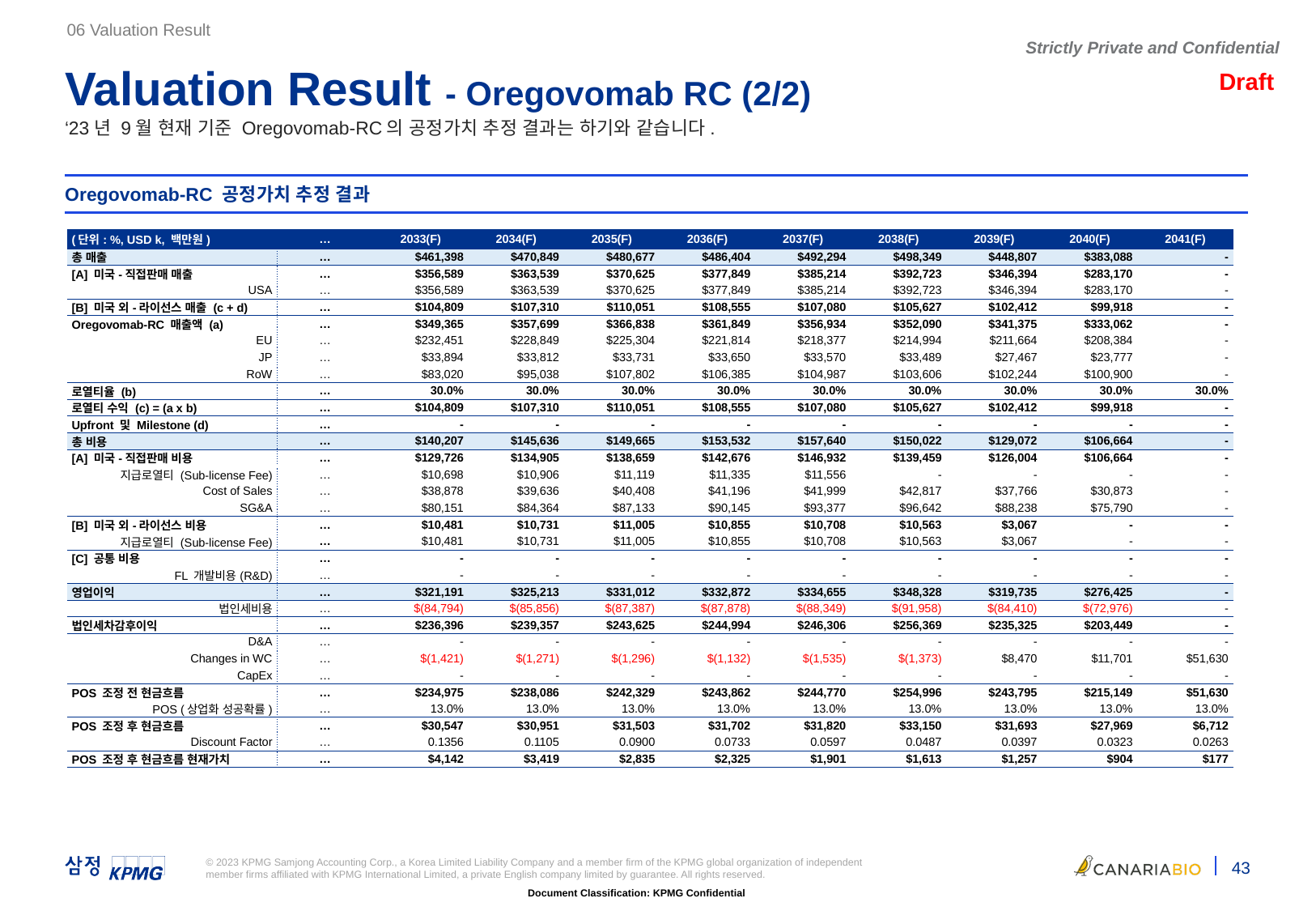

06 Valuation Result

Valuation Result - Oregovomab RC (2/2)
‘23년 9월 현재 기준 Oregovomab-RC의 공정가치 추정 결과는 하기와 같습니다.
Oregovomab-RC 공정가치 추정 결과
| (단위: %, USD k, 백만원) | … | 2033(F) | 2034(F) | 2035(F) | 2036(F) | 2037(F) | 2038(F) | 2039(F) | 2040(F) | 2041(F) |
| --- | --- | --- | --- | --- | --- | --- | --- | --- | --- | --- |
| 총 매출 | … | $461,398 | $470,849 | $480,677 | $486,404 | $492,294 | $498,349 | $448,807 | $383,088 | - |
| [A] 미국-직접판매 매출 | … | $356,589 | $363,539 | $370,625 | $377,849 | $385,214 | $392,723 | $346,394 | $283,170 | - |
| USA | … | $356,589 | $363,539 | $370,625 | $377,849 | $385,214 | $392,723 | $346,394 | $283,170 | - |
| [B] 미국 외-라이선스 매출 (c + d) | … | $104,809 | $107,310 | $110,051 | $108,555 | $107,080 | $105,627 | $102,412 | $99,918 | - |
| Oregovomab-RC 매출액 (a) | … | $349,365 | $357,699 | $366,838 | $361,849 | $356,934 | $352,090 | $341,375 | $333,062 | - |
| EU | … | $232,451 | $228,849 | $225,304 | $221,814 | $218,377 | $214,994 | $211,664 | $208,384 | - |
| JP | … | $33,894 | $33,812 | $33,731 | $33,650 | $33,570 | $33,489 | $27,467 | $23,777 | - |
| RoW | … | $83,020 | $95,038 | $107,802 | $106,385 | $104,987 | $103,606 | $102,244 | $100,900 | - |
| 로열티율 (b) | … | 30.0% | 30.0% | 30.0% | 30.0% | 30.0% | 30.0% | 30.0% | 30.0% | 30.0% |
| 로열티 수익 (c) = (a x b) | … | $104,809 | $107,310 | $110,051 | $108,555 | $107,080 | $105,627 | $102,412 | $99,918 | - |
| Upfront 및 Milestone (d) | … | - | - | - | - | - | - | - | - | - |
| 총 비용 | … | $140,207 | $145,636 | $149,665 | $153,532 | $157,640 | $150,022 | $129,072 | $106,664 | - |
| [A] 미국-직접판매 비용 | … | $129,726 | $134,905 | $138,659 | $142,676 | $146,932 | $139,459 | $126,004 | $106,664 | - |
| 지급로열티 (Sub-license Fee) | … | $10,698 | $10,906 | $11,119 | $11,335 | $11,556 | - | - | - | - |
| Cost of Sales | … | $38,878 | $39,636 | $40,408 | $41,196 | $41,999 | $42,817 | $37,766 | $30,873 | - |
| SG&A | … | $80,151 | $84,364 | $87,133 | $90,145 | $93,377 | $96,642 | $88,238 | $75,790 | - |
| [B] 미국 외-라이선스 비용 | … | $10,481 | $10,731 | $11,005 | $10,855 | $10,708 | $10,563 | $3,067 | - | - |
| 지급로열티 (Sub-license Fee) | … | $10,481 | $10,731 | $11,005 | $10,855 | $10,708 | $10,563 | $3,067 | - | - |
| [C] 공통 비용 | … | - | - | - | - | - | - | - | - | - |
| FL 개발비용(R&D) | … | - | - | - | - | - | - | - | - | - |
| 영업이익 | … | $321,191 | $325,213 | $331,012 | $332,872 | $334,655 | $348,328 | $319,735 | $276,425 | - |
| 법인세비용 | … | $(84,794) | $(85,856) | $(87,387) | $(87,878) | $(88,349) | $(91,958) | $(84,410) | $(72,976) | - |
| 법인세차감후이익 | … | $236,396 | $239,357 | $243,625 | $244,994 | $246,306 | $256,369 | $235,325 | $203,449 | - |
| D&A | … | - | - | - | - | - | - | - | - | - |
| Changes in WC | … | $(1,421) | $(1,271) | $(1,296) | $(1,132) | $(1,535) | $(1,373) | $8,470 | $11,701 | $51,630 |
| CapEx | … | - | - | - | - | - | - | - | - | - |
| POS 조정 전 현금흐름 | … | $234,975 | $238,086 | $242,329 | $243,862 | $244,770 | $254,996 | $243,795 | $215,149 | $51,630 |
| POS (상업화 성공확률) | … | 13.0% | 13.0% | 13.0% | 13.0% | 13.0% | 13.0% | 13.0% | 13.0% | 13.0% |
| POS 조정 후 현금흐름 | … | $30,547 | $30,951 | $31,503 | $31,702 | $31,820 | $33,150 | $31,693 | $27,969 | $6,712 |
| Discount Factor | … | 0.1356 | 0.1105 | 0.0900 | 0.0733 | 0.0597 | 0.0487 | 0.0397 | 0.0323 | 0.0263 |
| POS 조정 후 현금흐름 현재가치 | … | $4,142 | $3,419 | $2,835 | $2,325 | $1,901 | $1,613 | $1,257 | $904 | $177 |